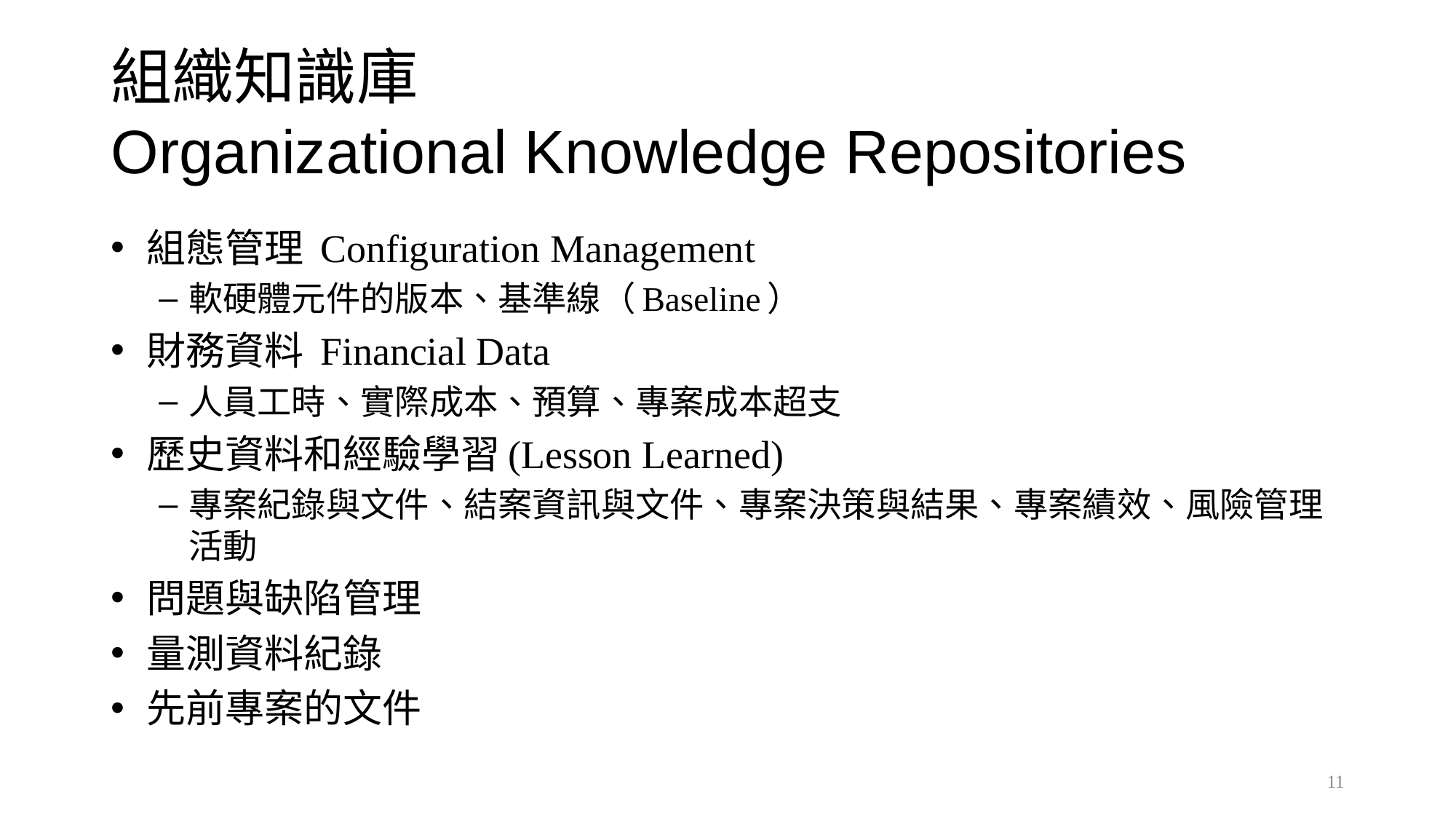

# 組織知識庫 Organizational Knowledge Repositories
組態管理 Configuration Management
軟硬體元件的版本、基準線（Baseline）
財務資料 Financial Data
人員工時、實際成本、預算、專案成本超支
歷史資料和經驗學習(Lesson Learned)
專案紀錄與文件、結案資訊與文件、專案決策與結果、專案績效、風險管理活動
問題與缺陷管理
量測資料紀錄
先前專案的文件
11